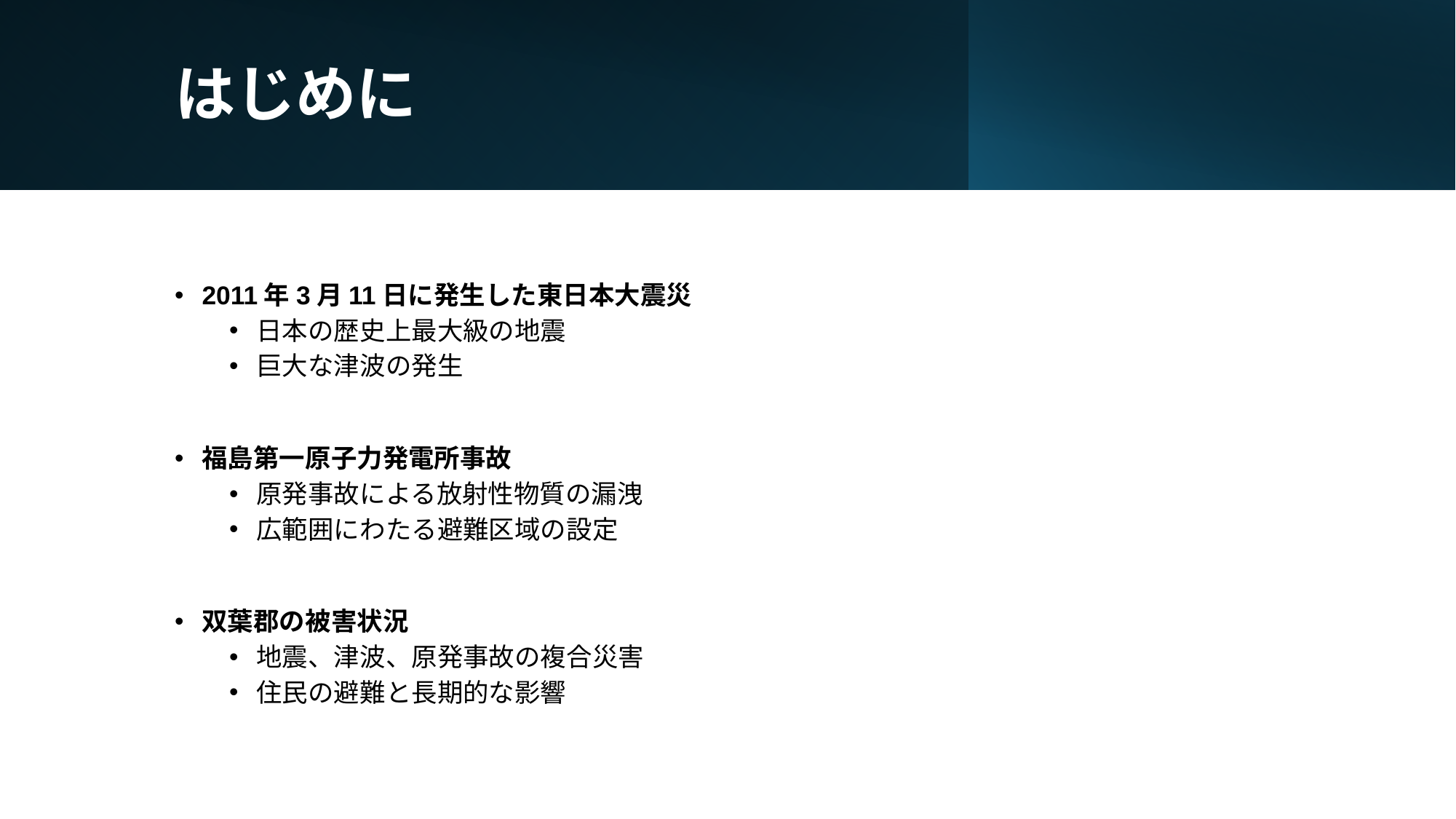

# はじめに
2011年3月11日に発生した東日本大震災
日本の歴史上最大級の地震
巨大な津波の発生

福島第一原子力発電所事故
原発事故による放射性物質の漏洩
広範囲にわたる避難区域の設定

双葉郡の被害状況
地震、津波、原発事故の複合災害
住民の避難と長期的な影響